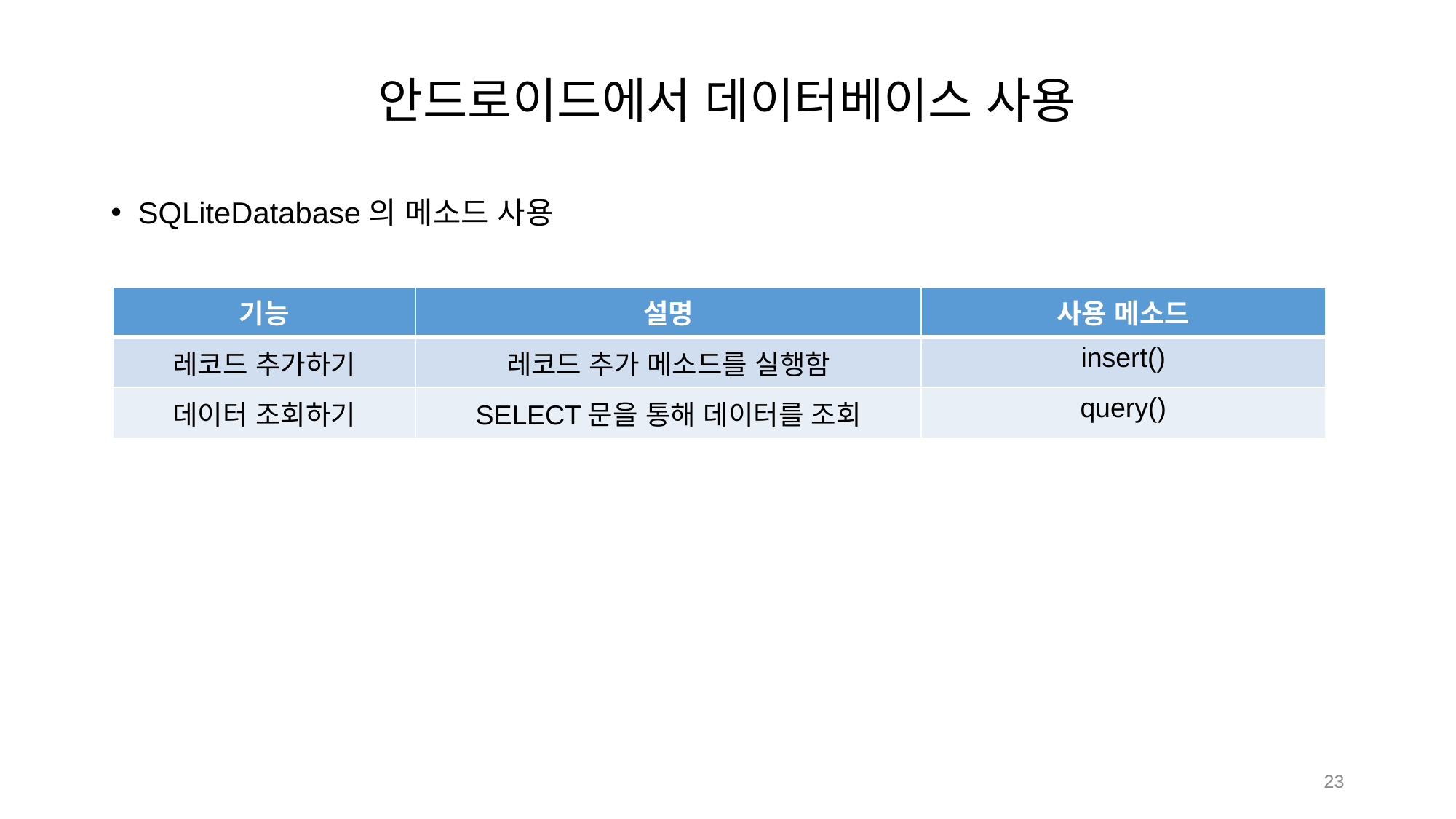

# 안드로이드에서 데이터베이스 사용
SQLiteDatabase의 메소드 사용
| 기능 | 설명 | 사용 메소드 |
| --- | --- | --- |
| 레코드 추가하기 | 레코드 추가 메소드를 실행함 | insert() |
| 데이터 조회하기 | SELECT문을 통해 데이터를 조회 | query() |
23